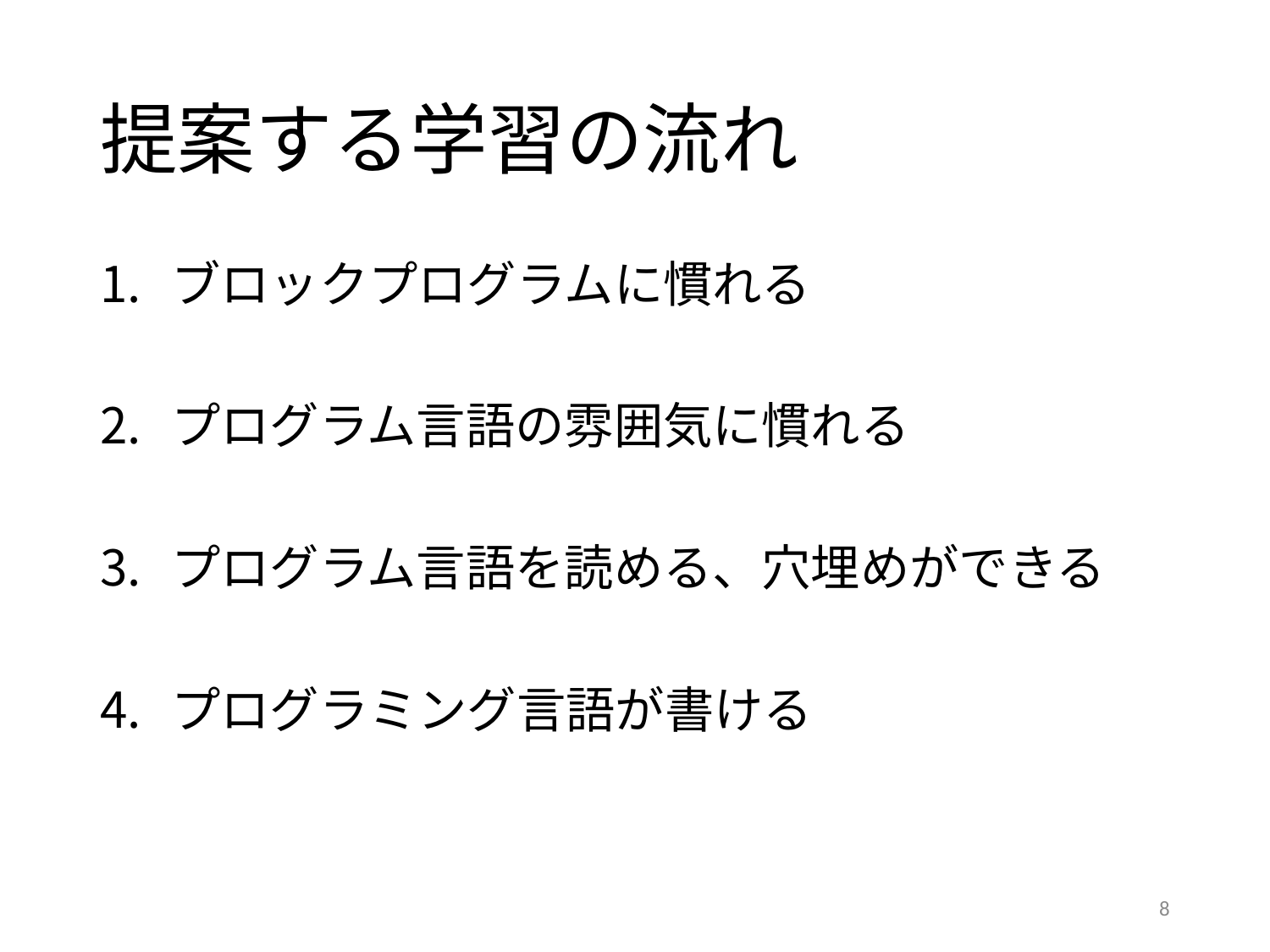

# 提案する学習の流れ
ブロックプログラムに慣れる

プログラム言語の雰囲気に慣れる

プログラム言語を読める、穴埋めができる

プログラミング言語が書ける

8